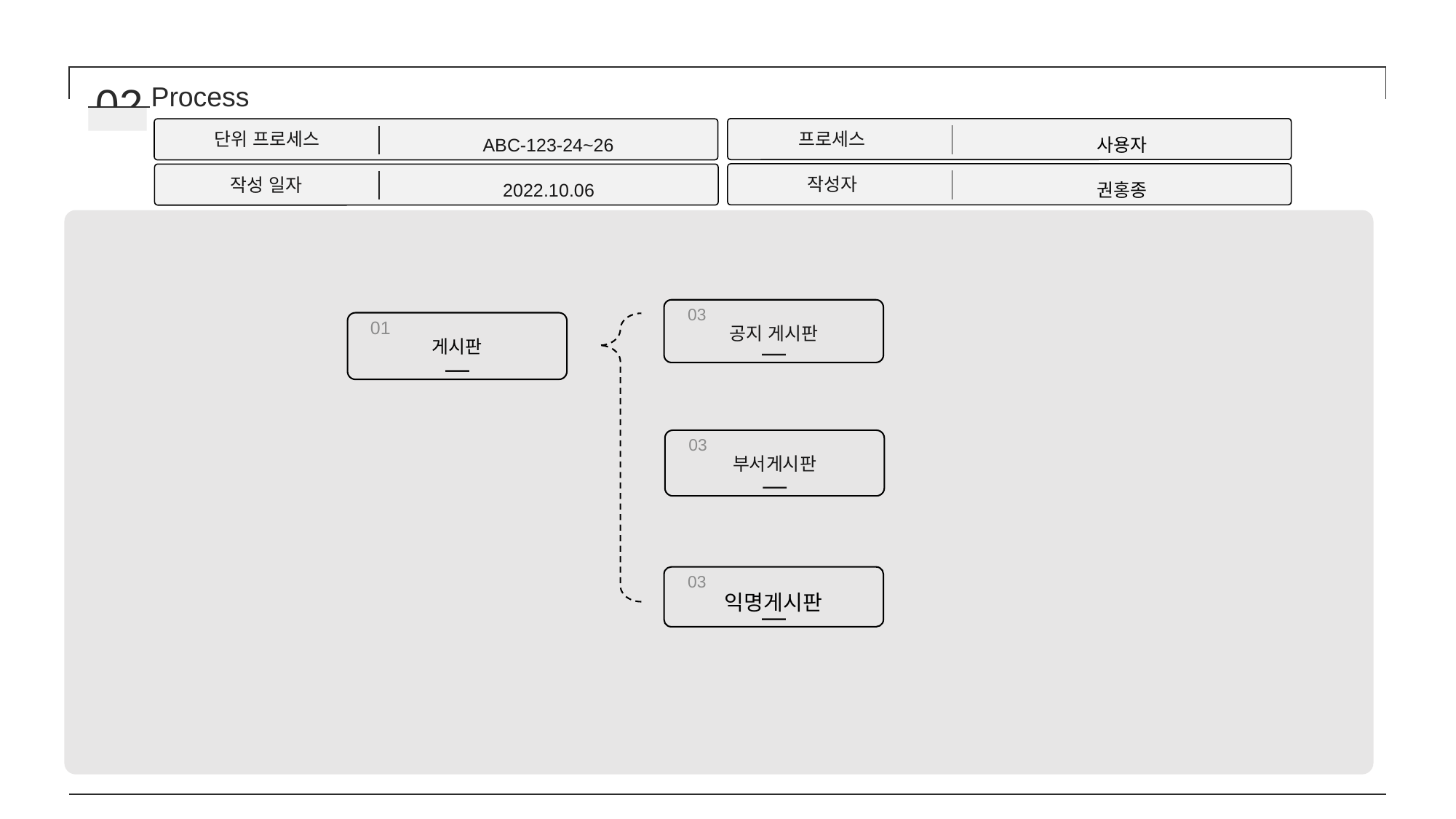

02

Process

프로세스
사용자

단위 프로세스
ABC-123-24~26

작성자
권홍종

작성 일자
2022.10.06

03

공지 게시판

01

게시판

03

부서게시판

03

익명게시판